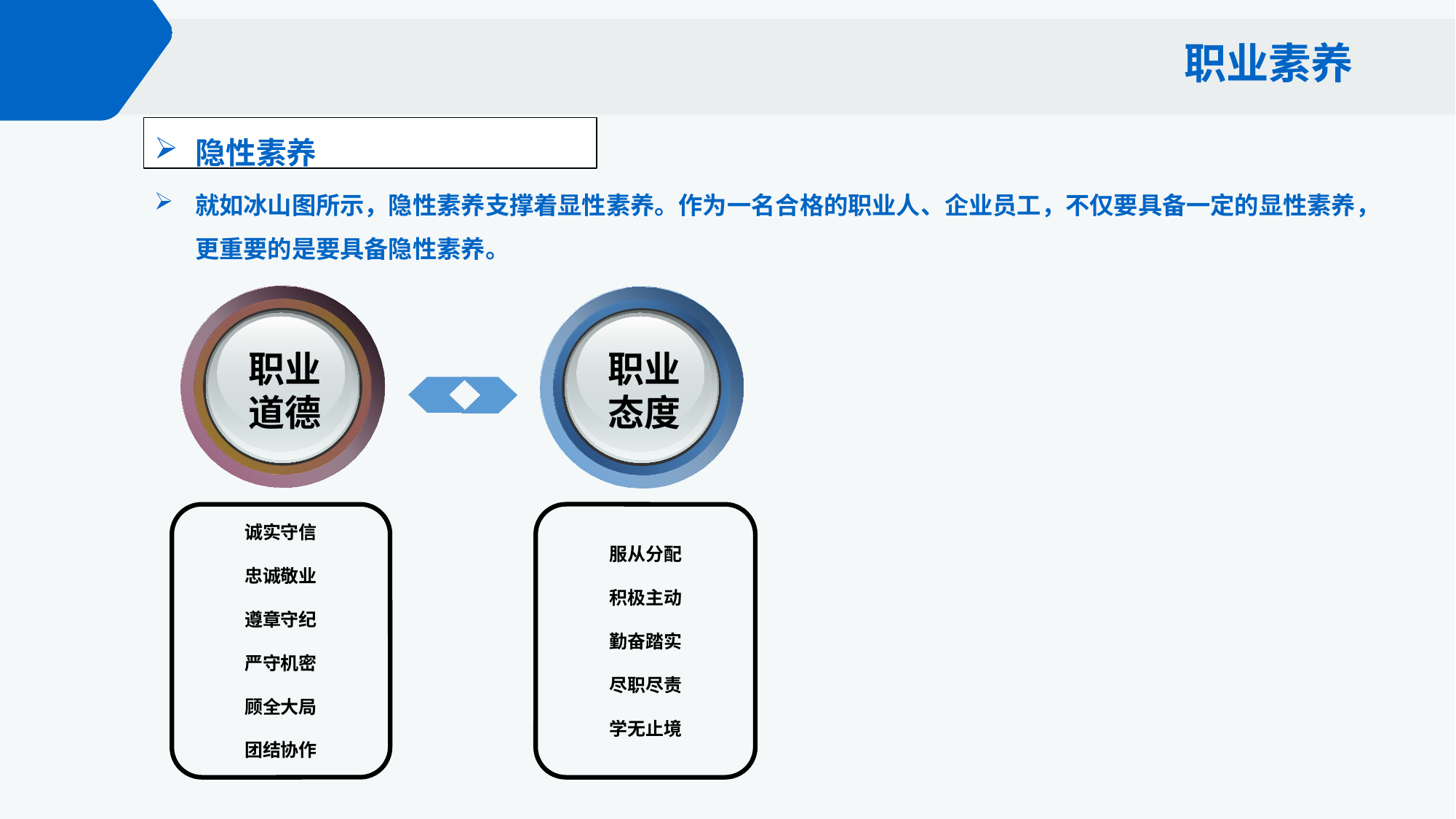

职业素养
隐性素养
就如冰山图所示，隐性素养支撑着显性素养。作为一名合格的职业人、企业员工，不仅要具备一定的显性素养，更重要的是要具备隐性素养。

职业
道德
职业
态度

诚实守信

忠诚敬业

遵章守纪

严守机密

顾全大局

团结协作
服从分配

积极主动

勤奋踏实

尽职尽责

学无止境